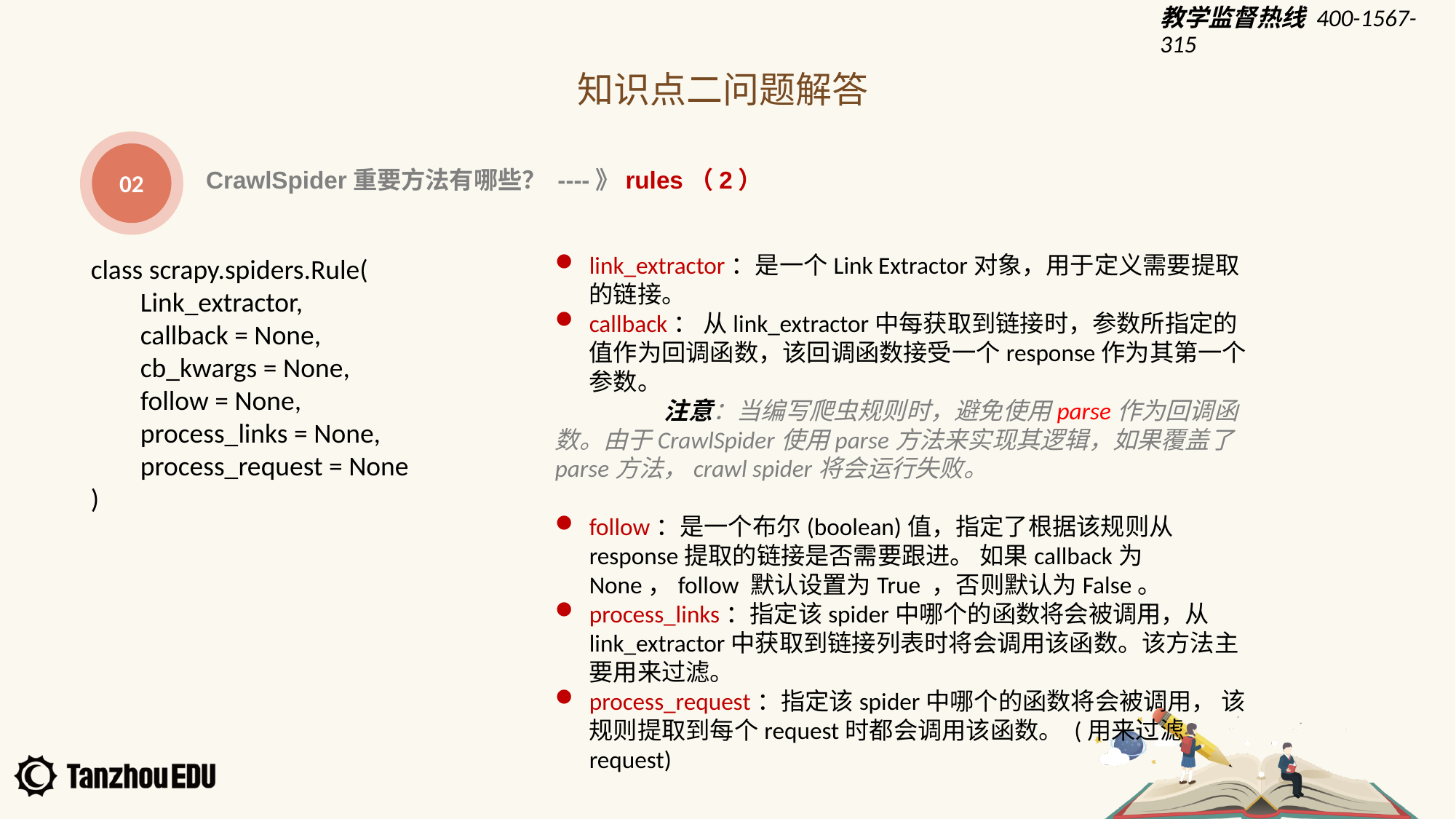

知识点二问题解答

02

03
CrawlSpider重要方法有哪些？ ----》rules（2）
link_extractor：是一个Link Extractor对象，用于定义需要提取的链接。
callback： 从link_extractor中每获取到链接时，参数所指定的值作为回调函数，该回调函数接受一个response作为其第一个参数。
	注意：当编写爬虫规则时，避免使用parse作为回调函数。由于CrawlSpider使用parse方法来实现其逻辑，如果覆盖了 parse方法，crawl spider将会运行失败。

follow：是一个布尔(boolean)值，指定了根据该规则从response提取的链接是否需要跟进。 如果callback为None，follow 默认设置为True ，否则默认为False。
process_links：指定该spider中哪个的函数将会被调用，从link_extractor中获取到链接列表时将会调用该函数。该方法主要用来过滤。
process_request：指定该spider中哪个的函数将会被调用， 该规则提取到每个request时都会调用该函数。 (用来过滤request)
class scrapy.spiders.Rule(
        Link_extractor,
        callback = None,
        cb_kwargs = None,
        follow = None,
        process_links = None,
        process_request = None
)